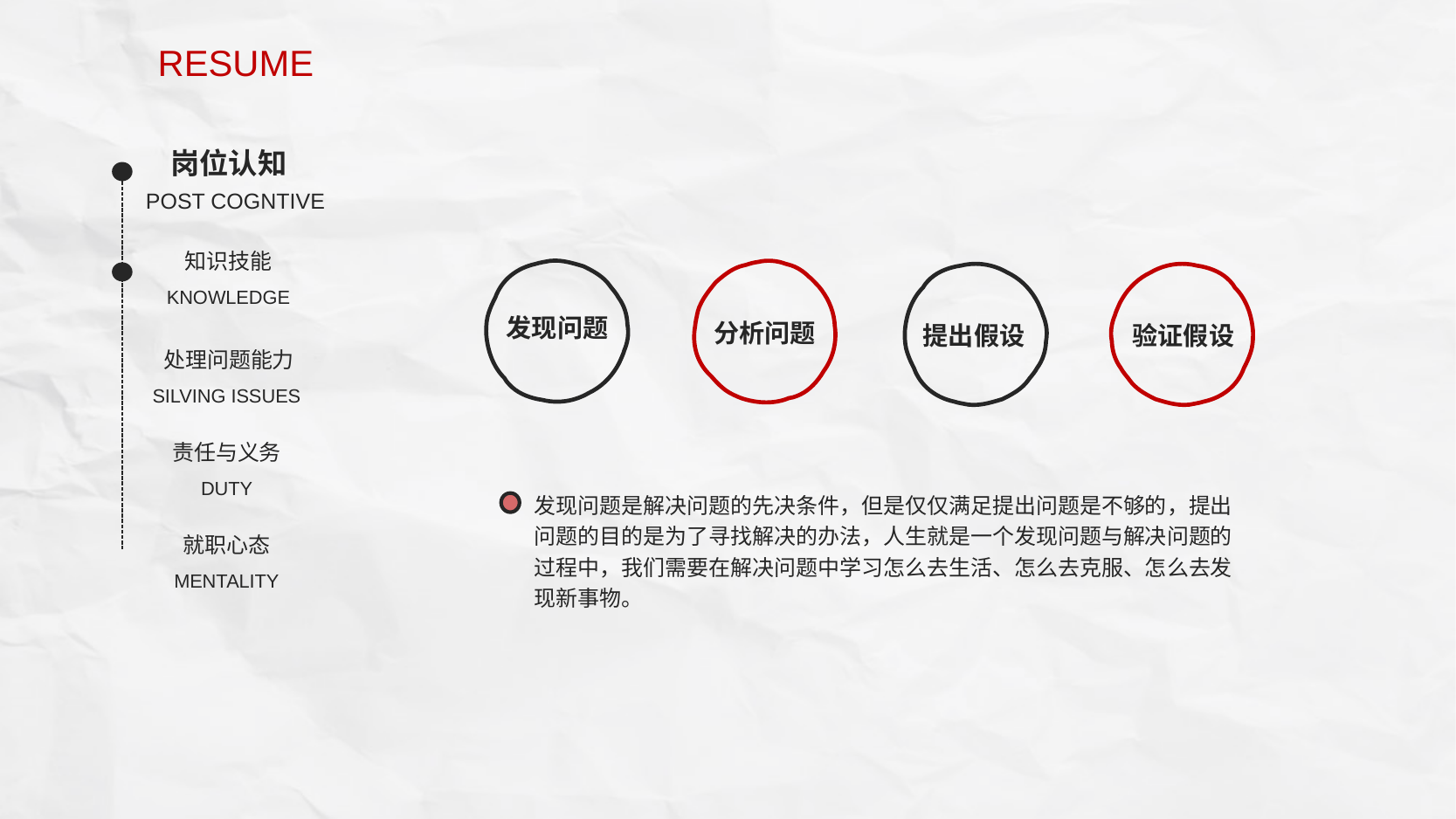

RESUME
岗位认知
POST COGNTIVE

知识技能

KNOWLEDGE
发现问题
分析问题
提出假设
验证假设
处理问题能力
SILVING ISSUES
责任与义务
DUTY
发现问题是解决问题的先决条件，但是仅仅满足提出问题是不够的，提出问题的目的是为了寻找解决的办法，人生就是一个发现问题与解决问题的过程中，我们需要在解决问题中学习怎么去生活、怎么去克服、怎么去发现新事物。

就职心态
MENTALITY